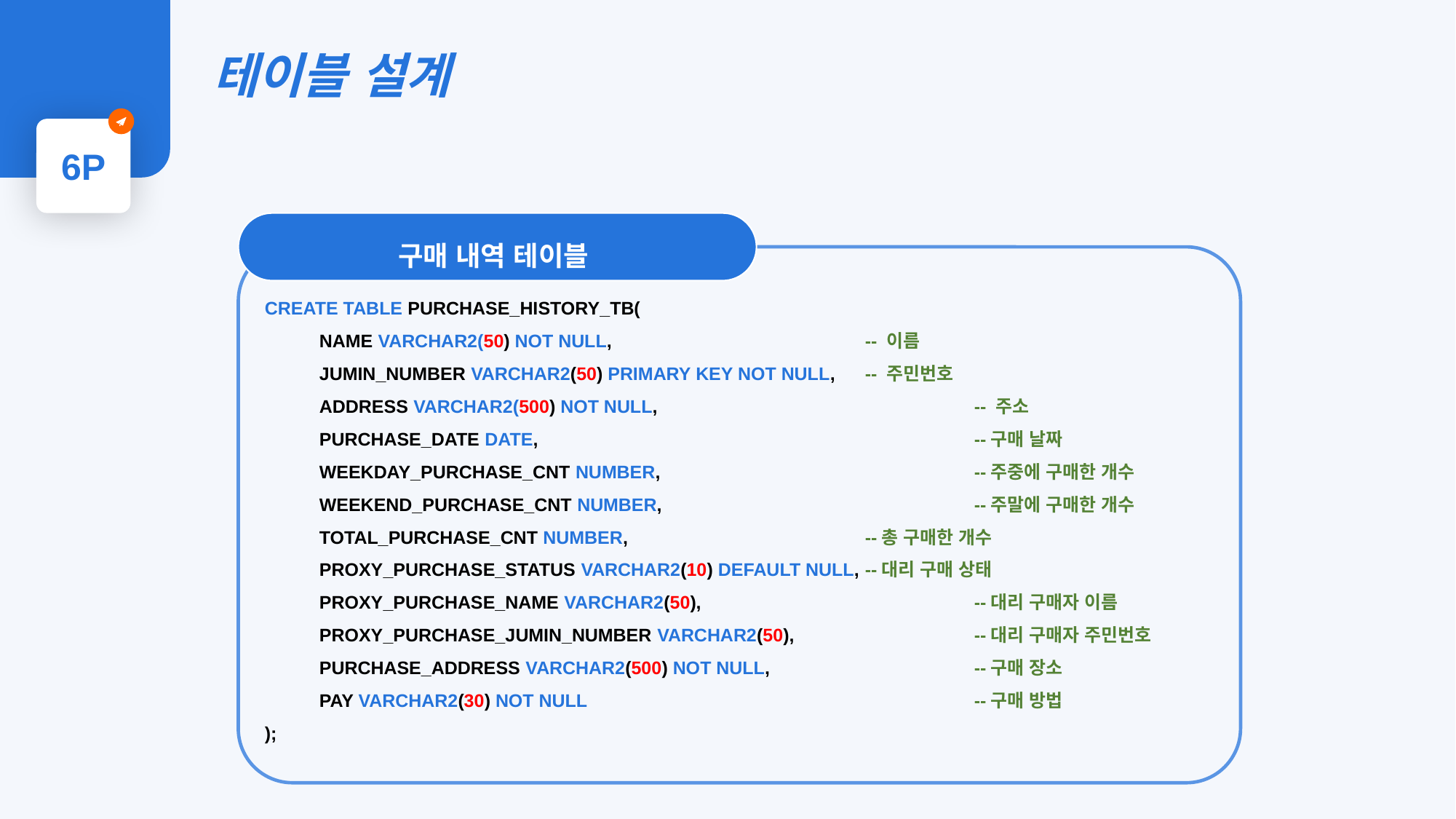

테이블 설계

6P
구매 내역 테이블
CREATE TABLE PURCHASE_HISTORY_TB(
NAME VARCHAR2(50) NOT NULL,			-- 이름
JUMIN_NUMBER VARCHAR2(50) PRIMARY KEY NOT NULL,	-- 주민번호
ADDRESS VARCHAR2(500) NOT NULL, 			-- 주소
PURCHASE_DATE DATE,				--구매 날짜
WEEKDAY_PURCHASE_CNT NUMBER,			--주중에 구매한 개수
WEEKEND_PURCHASE_CNT NUMBER,			--주말에 구매한 개수
TOTAL_PURCHASE_CNT NUMBER,			--총 구매한 개수
PROXY_PURCHASE_STATUS VARCHAR2(10) DEFAULT NULL, 	--대리 구매 상태
PROXY_PURCHASE_NAME VARCHAR2(50),			--대리 구매자 이름
PROXY_PURCHASE_JUMIN_NUMBER VARCHAR2(50),		--대리 구매자 주민번호
PURCHASE_ADDRESS VARCHAR2(500) NOT NULL,		--구매 장소
PAY VARCHAR2(30) NOT NULL				--구매 방법
);